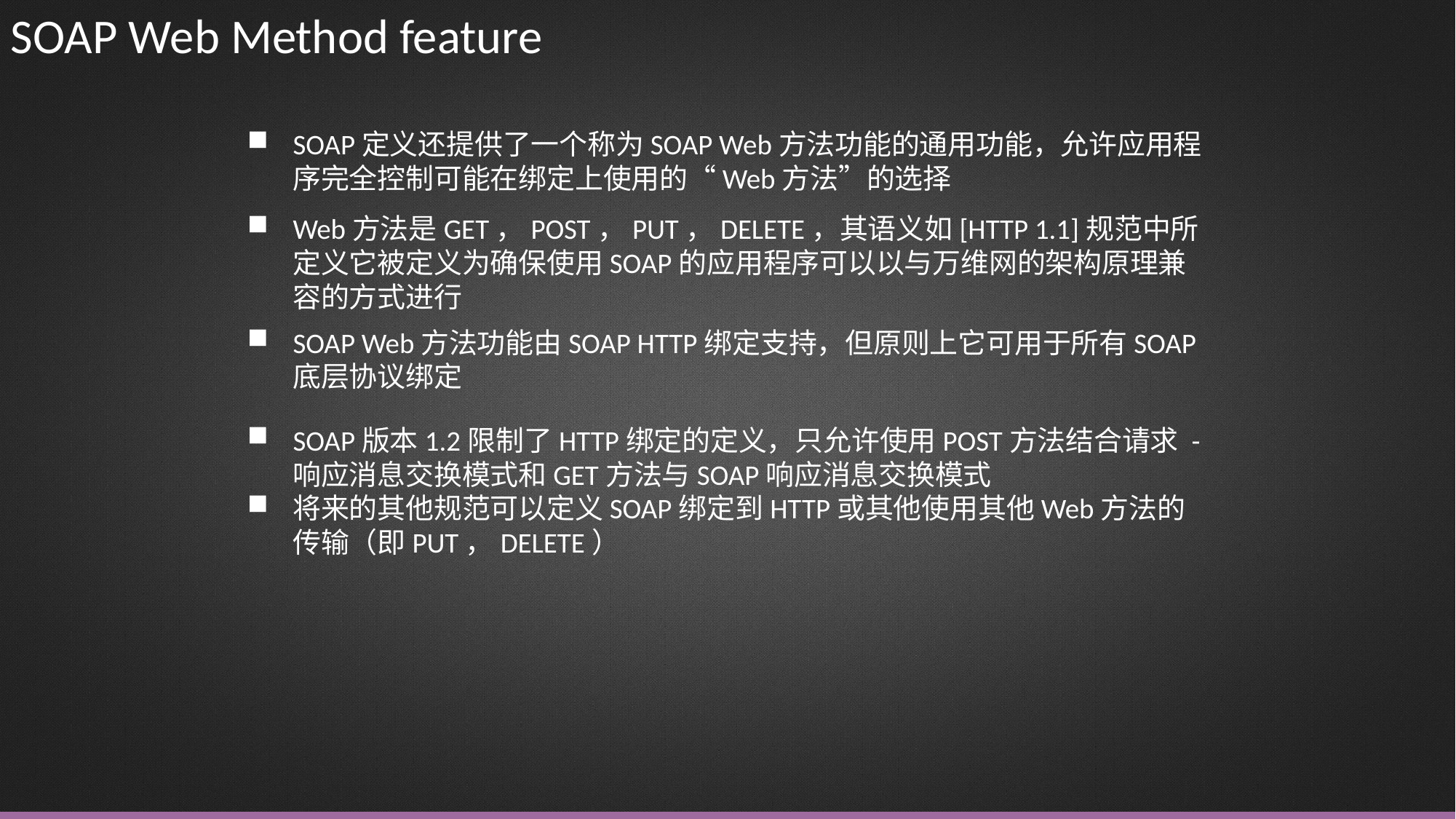

SOAP Web Method feature

SOAP定义还提供了一个称为SOAP Web方法功能的通用功能，允许应用程序完全控制可能在绑定上使用的“Web方法”的选择
Web方法是GET，POST，PUT，DELETE，其语义如[HTTP 1.1]规范中所定义它被定义为确保使用SOAP的应用程序可以以与万维网的架构原理兼容的方式进行
SOAP Web方法功能由SOAP HTTP绑定支持，但原则上它可用于所有SOAP底层协议绑定
SOAP版本1.2限制了HTTP绑定的定义，只允许使用POST方法结合请求 - 响应消息交换模式和GET方法与SOAP响应消息交换模式
将来的其他规范可以定义SOAP绑定到HTTP或其他使用其他Web方法的传输（即PUT，DELETE）